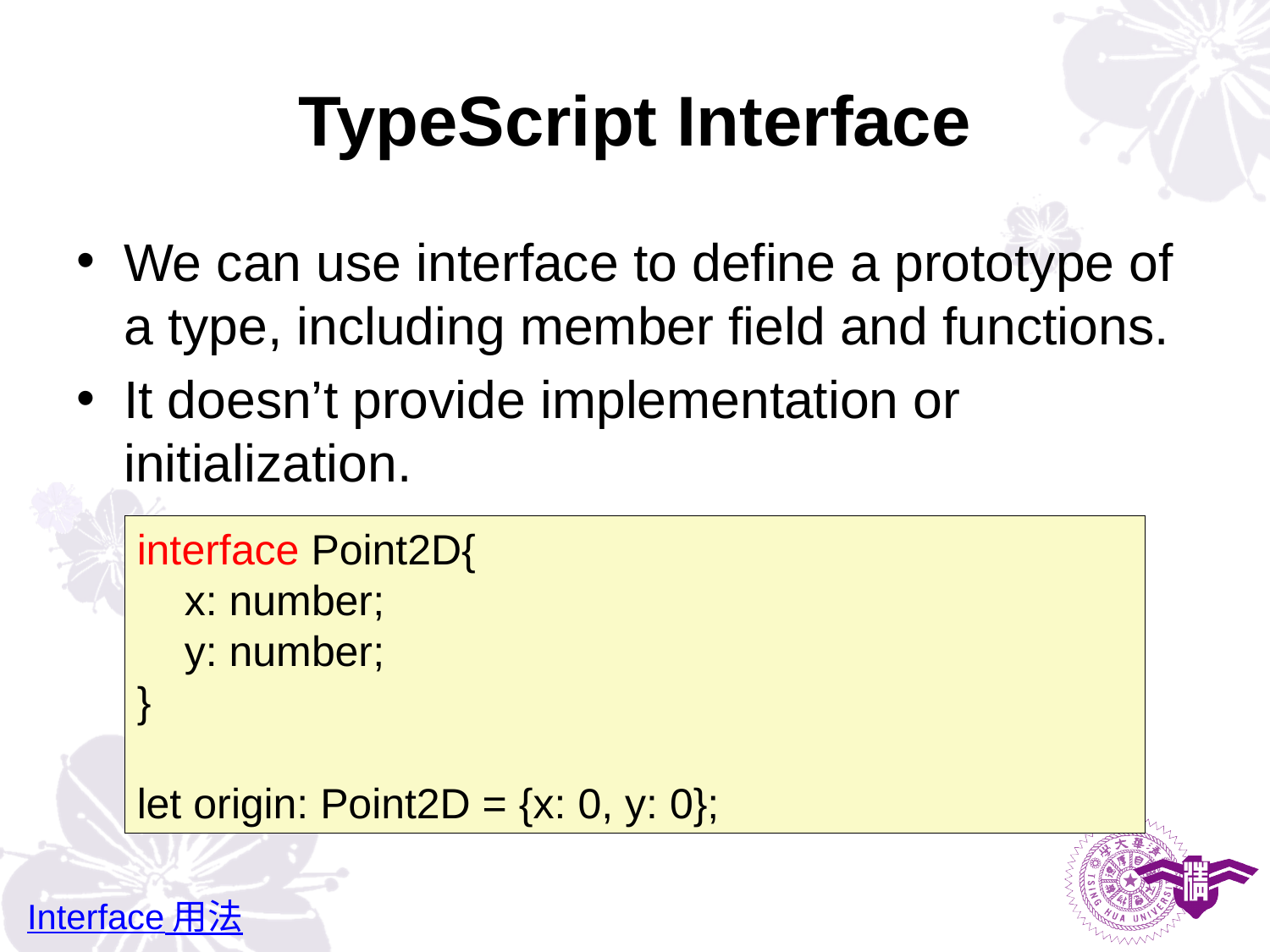

# TypeScript Interface
We can use interface to define a prototype of a type, including member field and functions.
It doesn’t provide implementation or initialization.
interface Point2D{
    x: number;
    y: number;
}
let origin: Point2D = {x: 0, y: 0};
Interface 用法